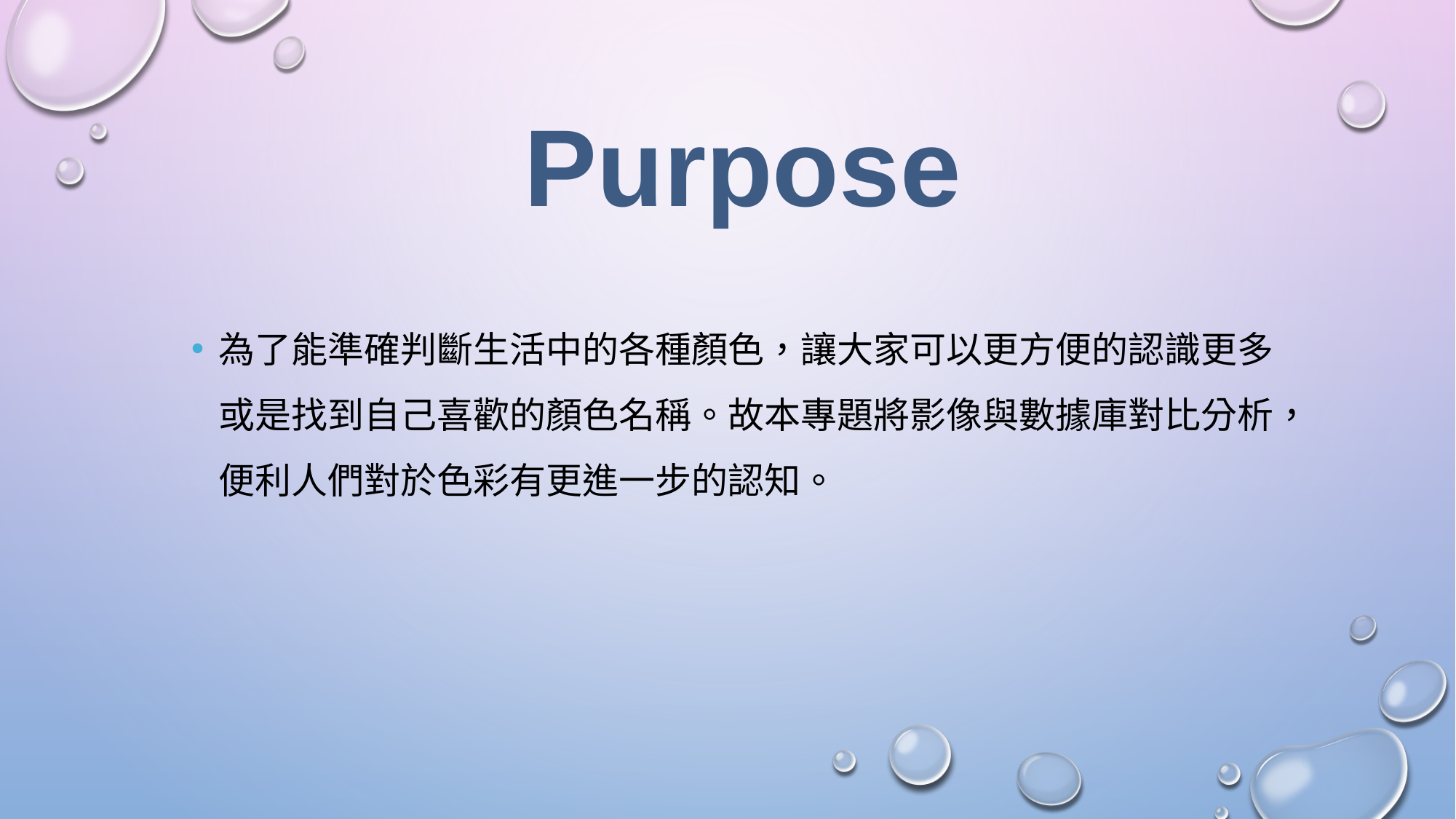

Purpose
為了能準確判斷生活中的各種顏色，讓大家可以更方便的認識更多或是找到自己喜歡的顏色名稱。故本專題將影像與數據庫對比分析，便利人們對於色彩有更進一步的認知。